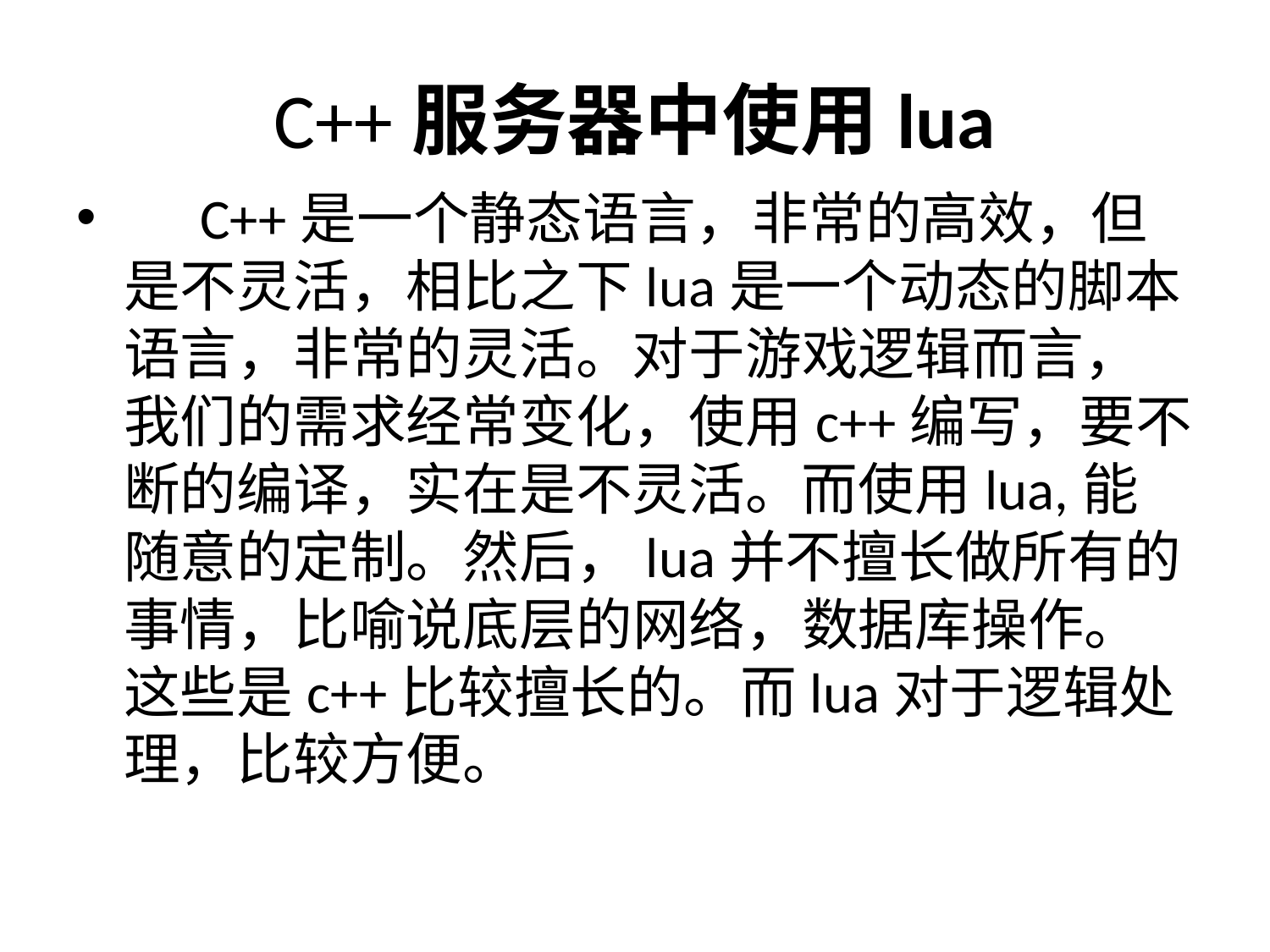

# C++服务器中使用lua
      C++是一个静态语言，非常的高效，但是不灵活，相比之下lua是一个动态的脚本语言，非常的灵活。对于游戏逻辑而言，我们的需求经常变化，使用c++编写，要不断的编译，实在是不灵活。而使用lua,能随意的定制。然后，lua并不擅长做所有的事情，比喻说底层的网络，数据库操作。这些是c++比较擅长的。而lua对于逻辑处理，比较方便。